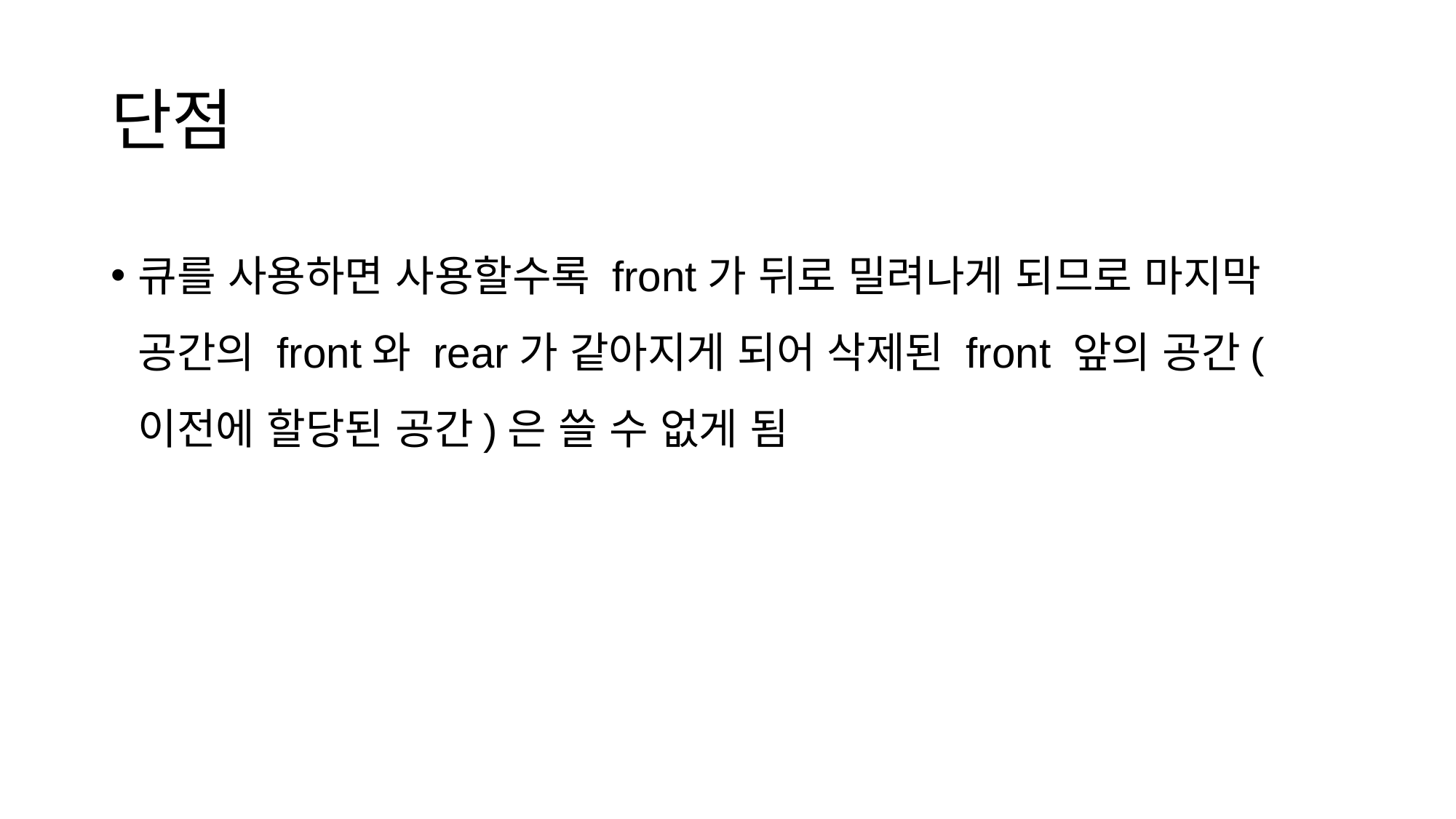

# 단점
큐를 사용하면 사용할수록 front가 뒤로 밀려나게 되므로 마지막 공간의 front와 rear가 같아지게 되어 삭제된 front 앞의 공간(이전에 할당된 공간)은 쓸 수 없게 됨